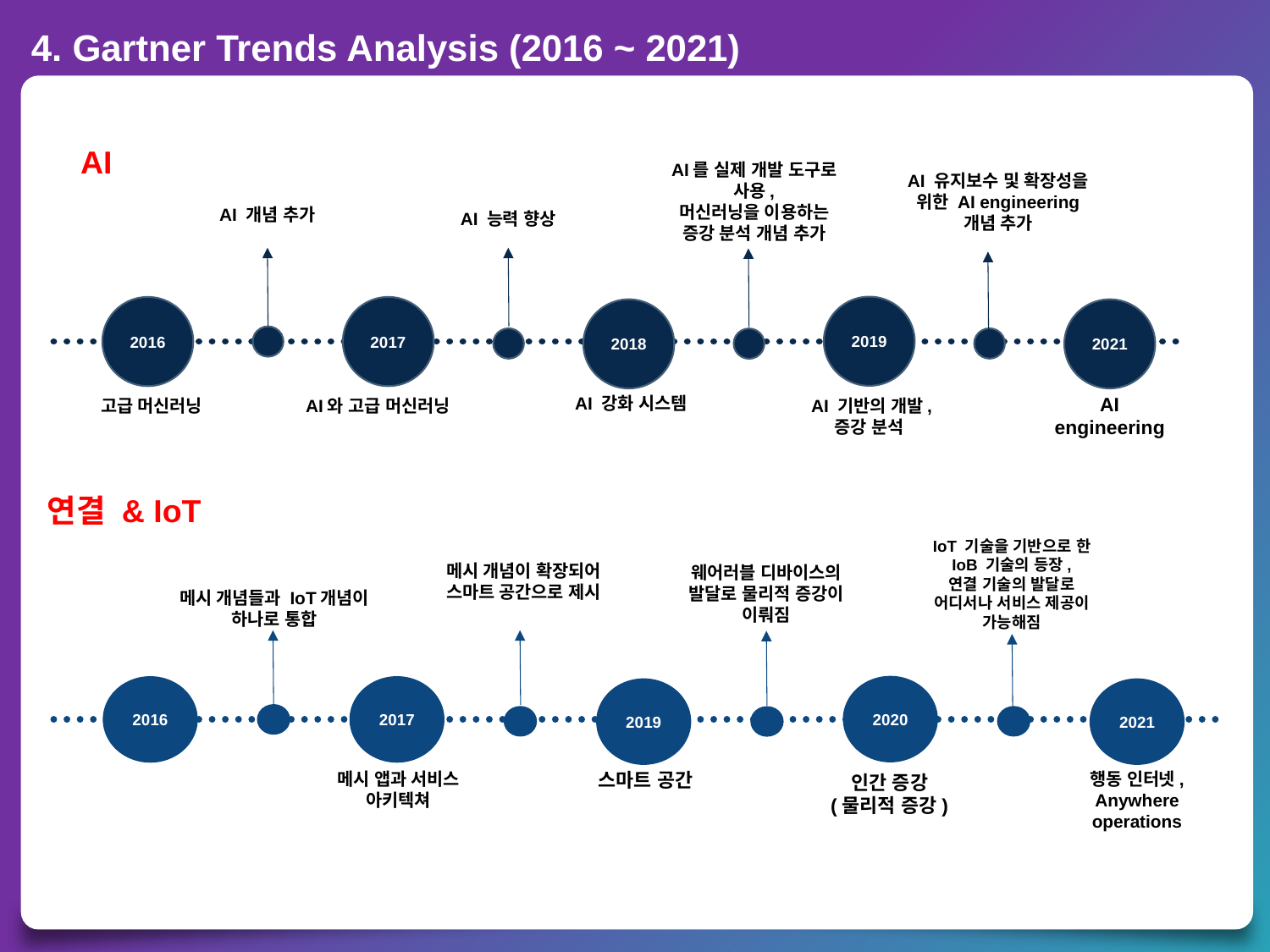

4. Gartner Trends Analysis (2016 ~ 2021)

AI
AI를 실제 개발 도구로 사용,
머신러닝을 이용하는 증강 분석 개념 추가

AI 유지보수 및 확장성을 위한 AI engineering 개념 추가
AI 개념 추가
AI 능력 향상
2019
2016
2017
2018
2021

AI 강화 시스템
AI engineering
AI와 고급 머신러닝
고급 머신러닝
AI 기반의 개발,
증강 분석
연결 & IoT
IoT 기술을 기반으로 한 IoB 기술의 등장,
연결 기술의 발달로 어디서나 서비스 제공이 가능해짐
메시 개념이 확장되어 스마트 공간으로 제시
웨어러블 디바이스의 발달로 물리적 증강이 이뤄짐
메시 개념들과 IoT개념이 하나로 통합
2020
2016
2017
2019
2021

메시 앱과 서비스 아키텍쳐
스마트 공간
행동 인터넷,
Anywhere operations
인간 증강
(물리적 증강)